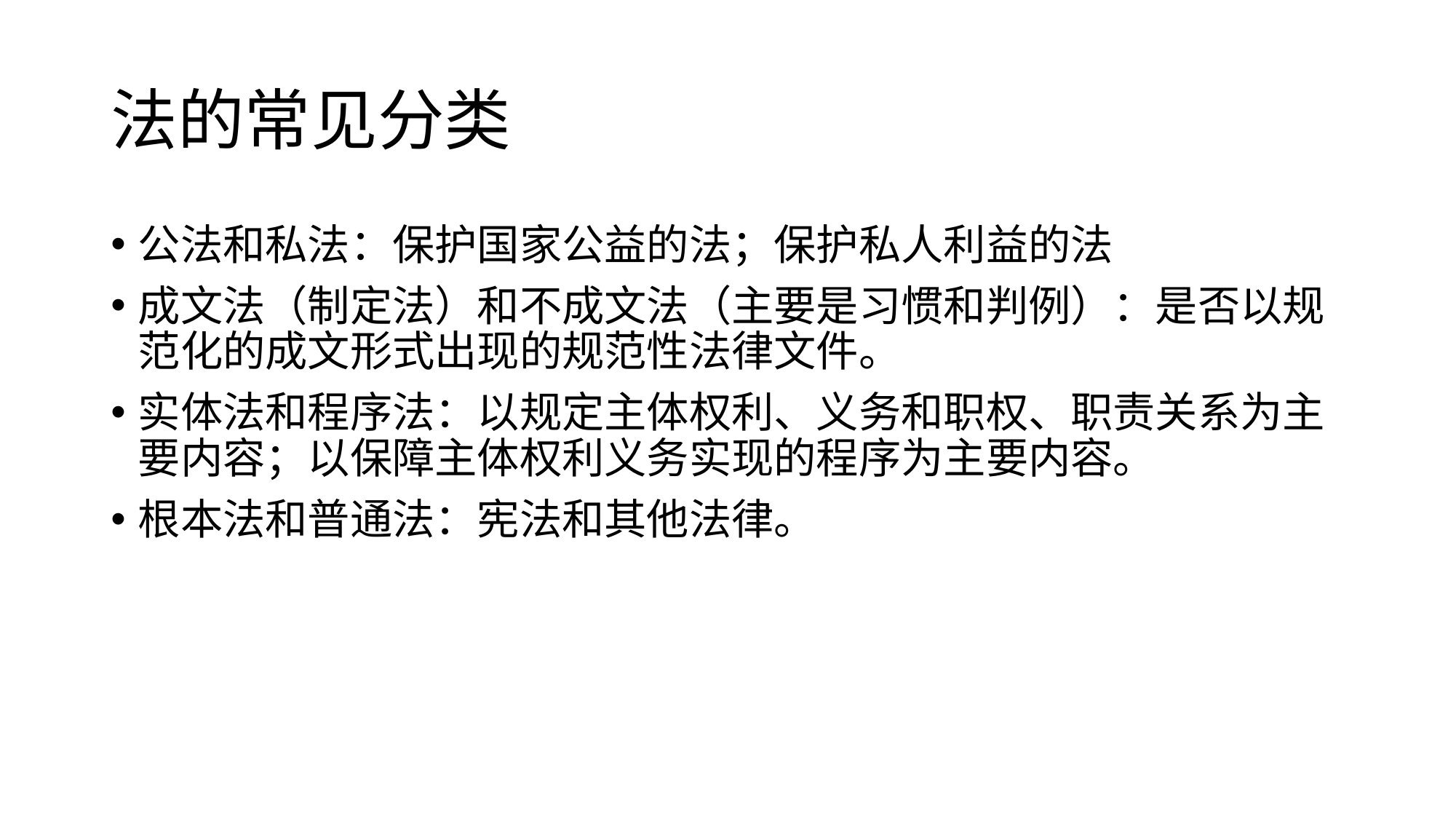

# 法的常见分类
公法和私法：保护国家公益的法；保护私人利益的法
成文法（制定法）和不成文法（主要是习惯和判例）：是否以规范化的成文形式出现的规范性法律文件。
实体法和程序法：以规定主体权利、义务和职权、职责关系为主要内容；以保障主体权利义务实现的程序为主要内容。
根本法和普通法：宪法和其他法律。